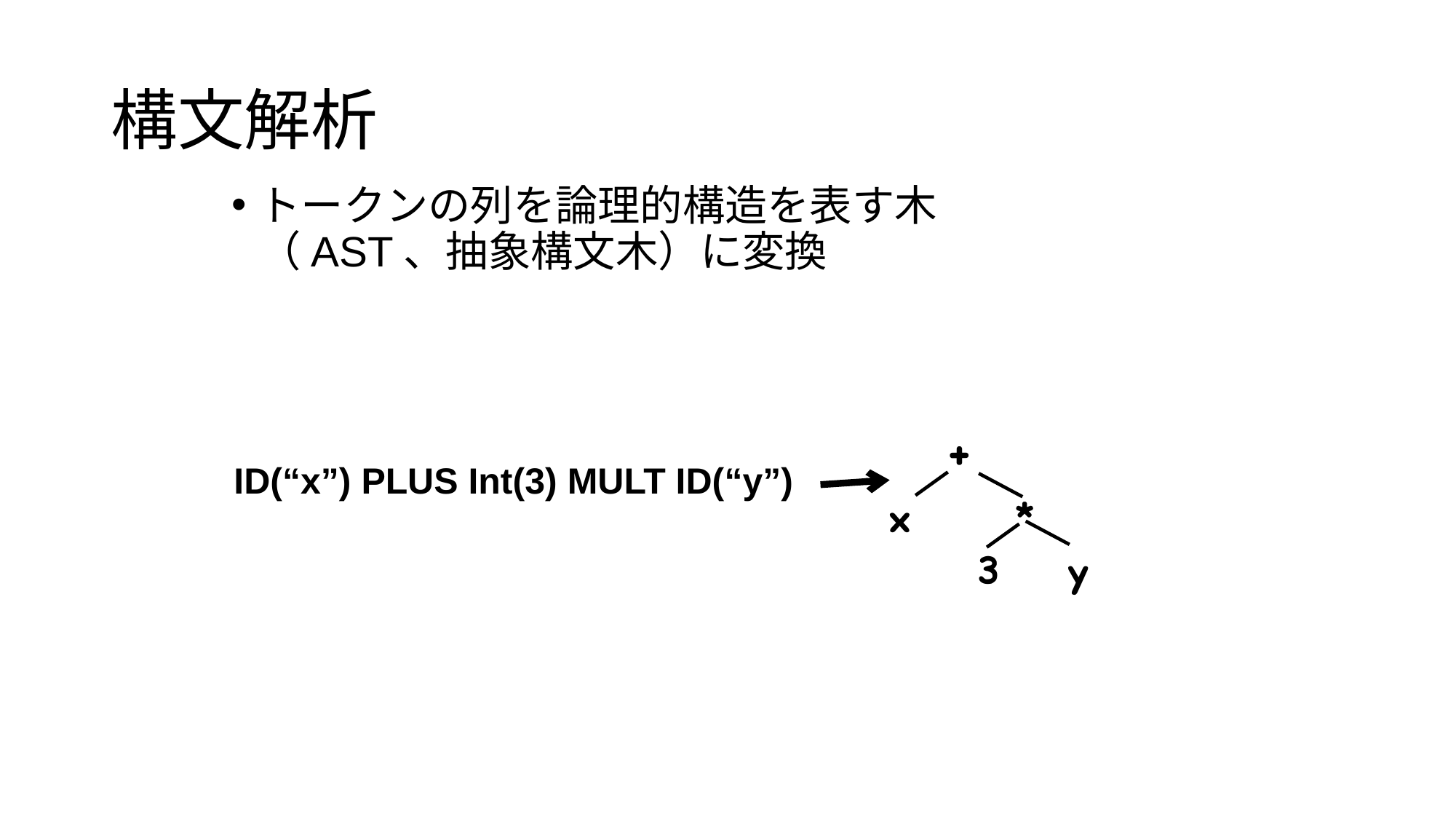

# 構文解析
トークンの列を論理的構造を表す木
（AST、抽象構文木）に変換
+
ID(“x”) PLUS Int(3) MULT ID(“y”)
*
x
3
y